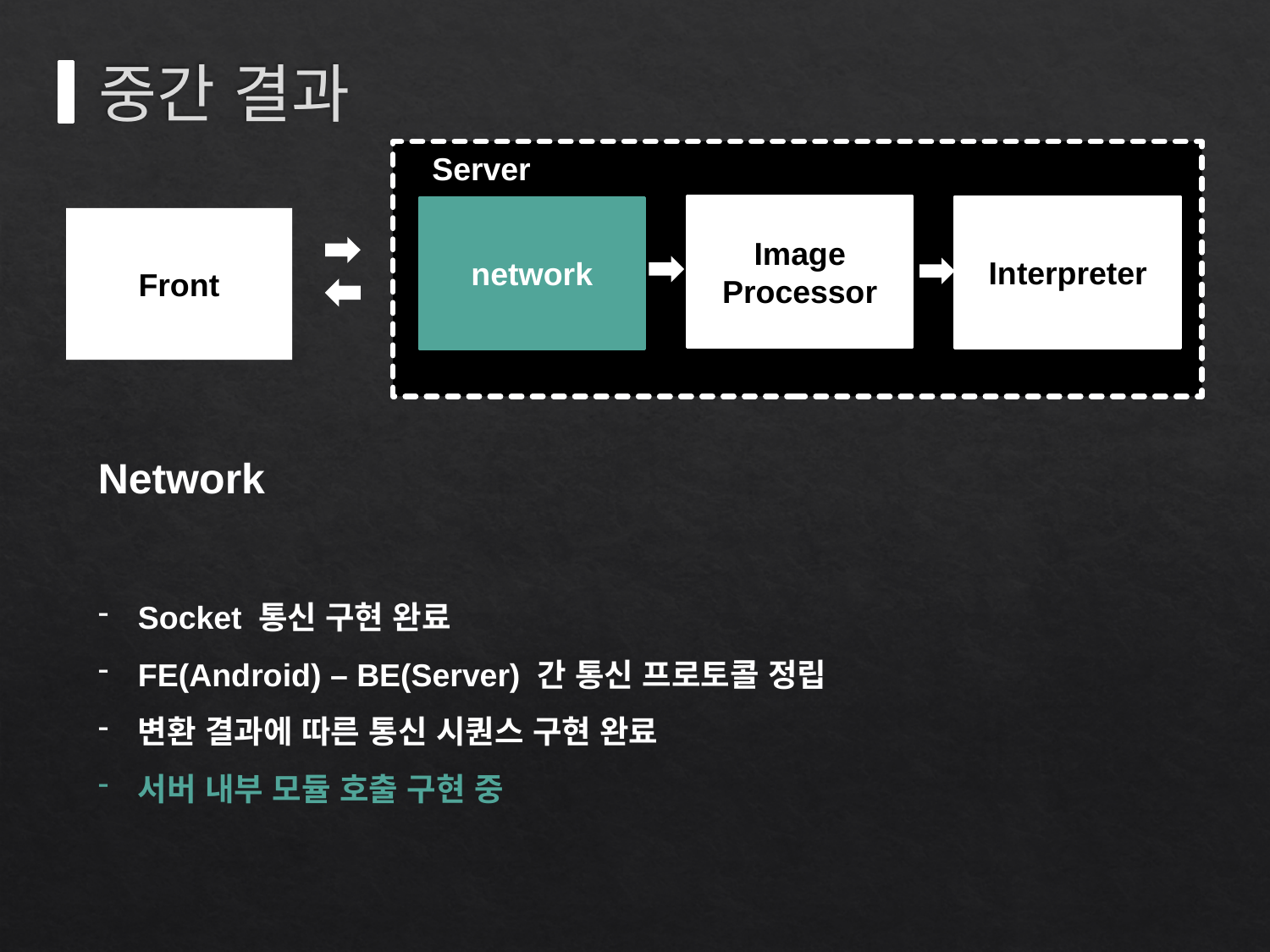

# 중간 결과

Server
Image Processor
Interpreter
network
Front

Network

Socket 통신 구현 완료
FE(Android) – BE(Server) 간 통신 프로토콜 정립
변환 결과에 따른 통신 시퀀스 구현 완료
서버 내부 모듈 호출 구현 중